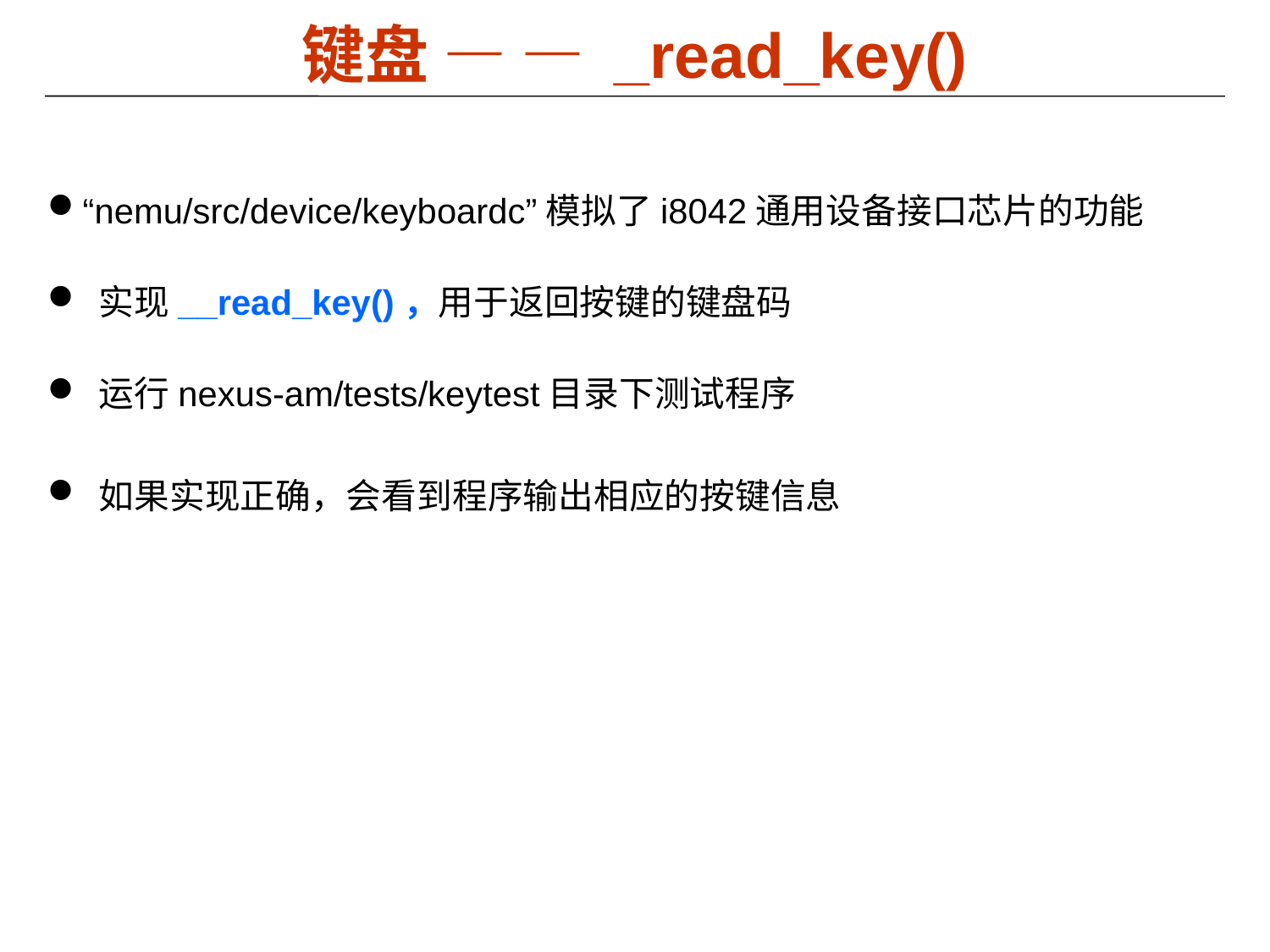

# 键盘 — — _read_key()
“nemu/src/device/keyboardc”模拟了i8042通用设备接口芯片的功能
 实现__read_key()，用于返回按键的键盘码
 运行nexus-am/tests/keytest目录下测试程序
 如果实现正确，会看到程序输出相应的按键信息